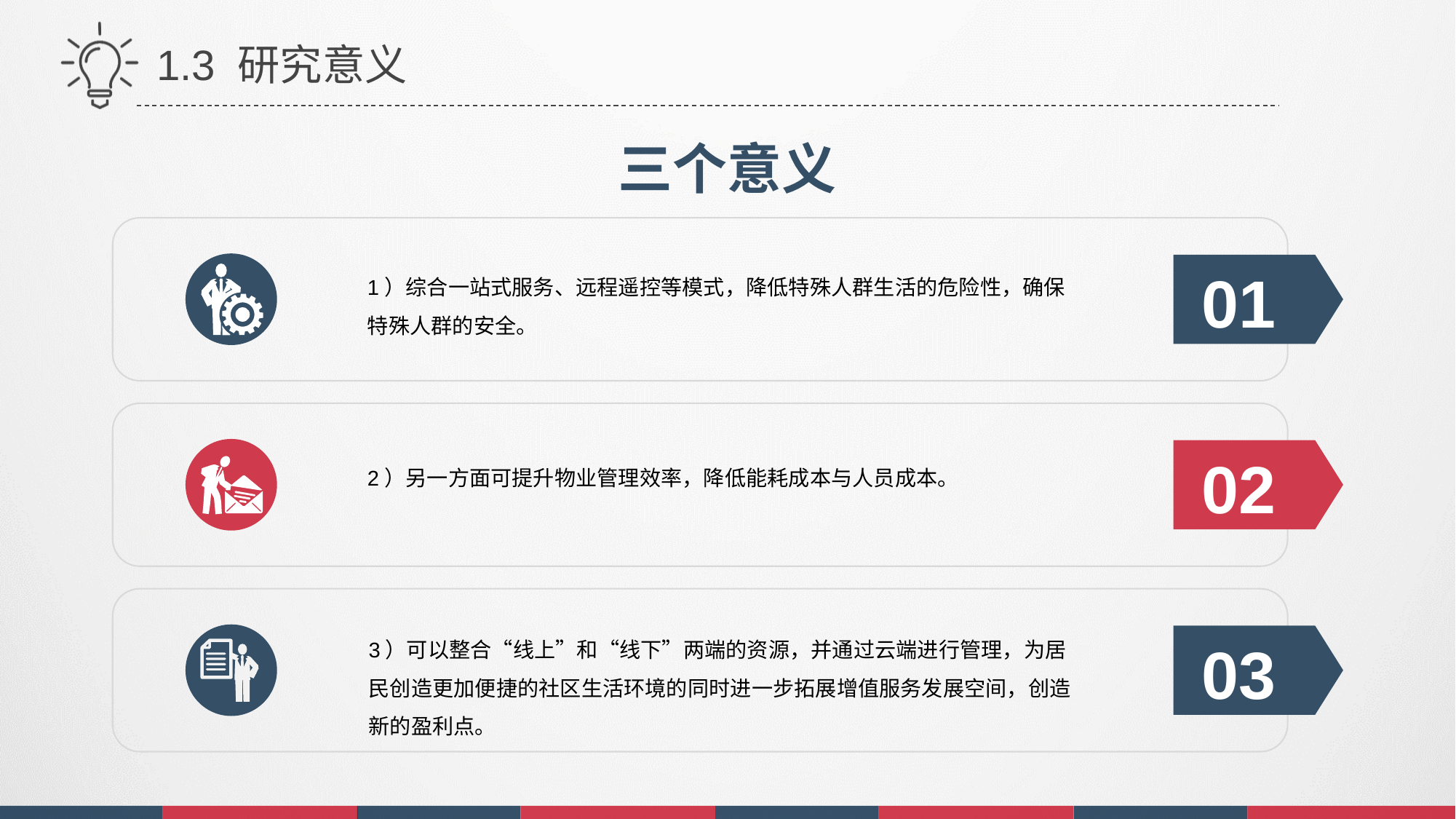

1.3 研究意义
三个意义

01
1）综合一站式服务、远程遥控等模式，降低特殊人群生活的危险性，确保特殊人群的安全。

02
2）另一方面可提升物业管理效率，降低能耗成本与人员成本。

3）可以整合“线上”和“线下”两端的资源，并通过云端进行管理，为居民创造更加便捷的社区生活环境的同时进一步拓展增值服务发展空间，创造新的盈利点。

03